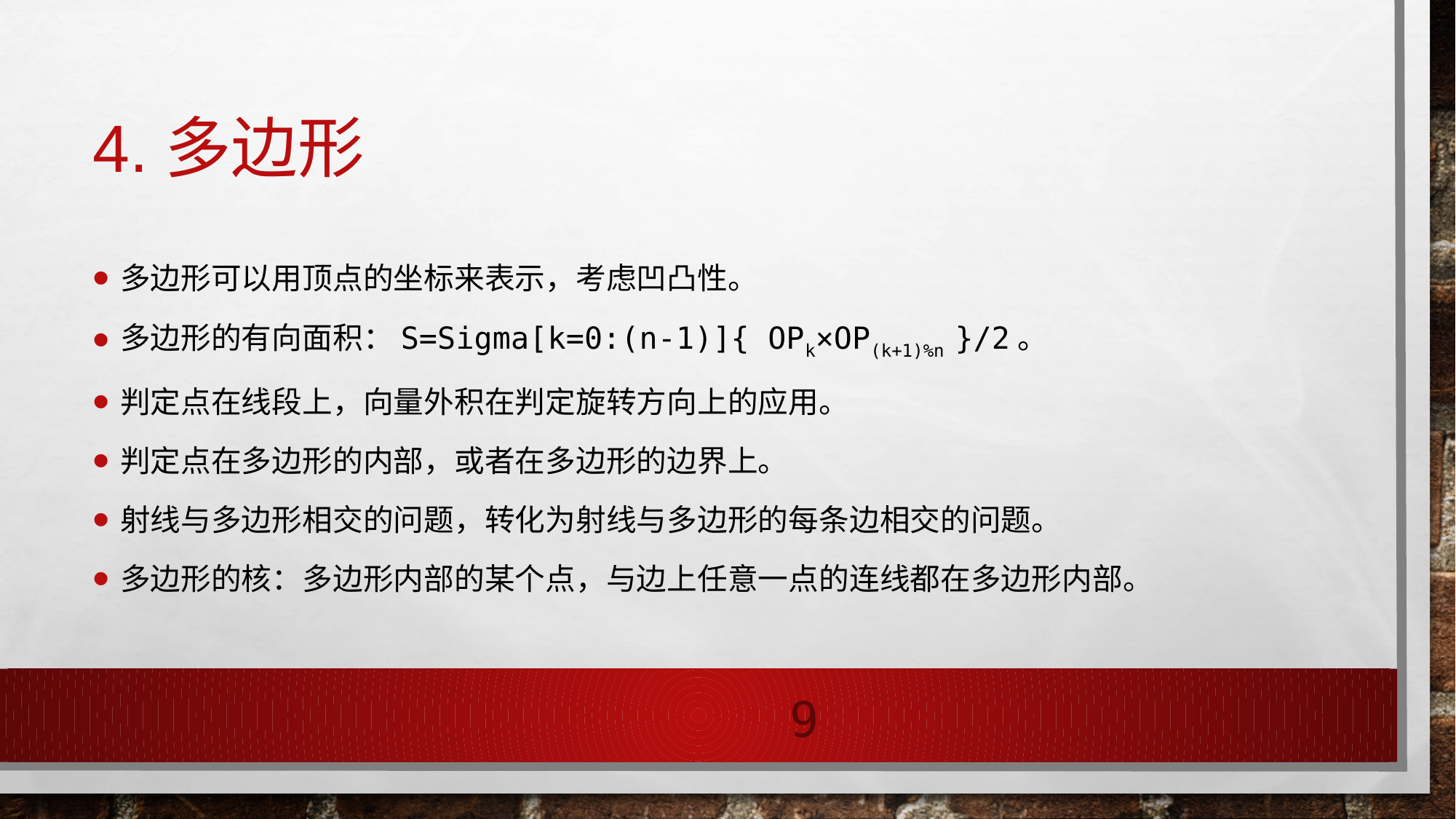

# 4.多边形
多边形可以用顶点的坐标来表示，考虑凹凸性。
多边形的有向面积：S=Sigma[k=0:(n-1)]{ OPk×OP(k+1)%n }/2。
判定点在线段上，向量外积在判定旋转方向上的应用。
判定点在多边形的内部，或者在多边形的边界上。
射线与多边形相交的问题，转化为射线与多边形的每条边相交的问题。
多边形的核：多边形内部的某个点，与边上任意一点的连线都在多边形内部。
9